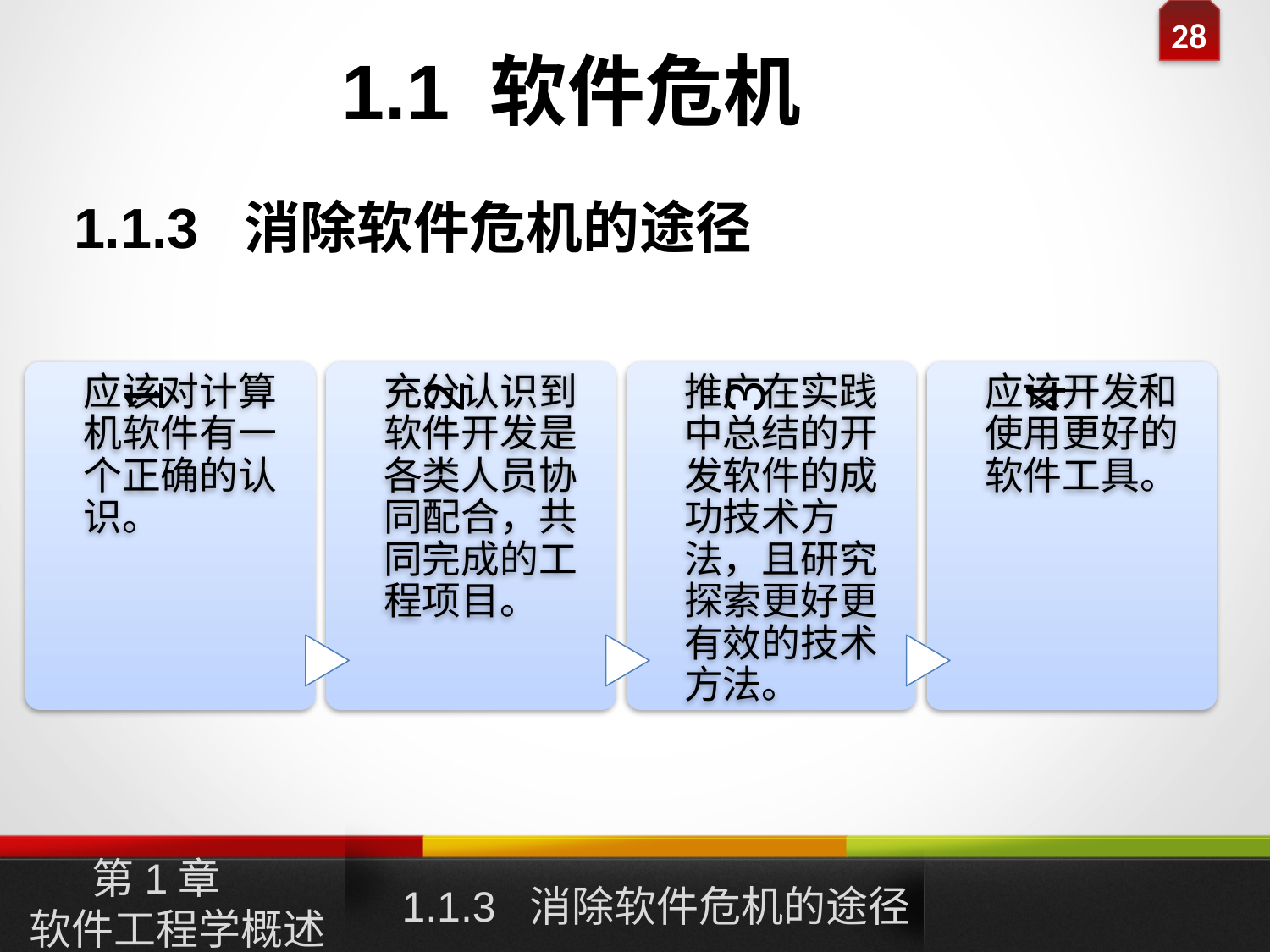

1.1 软件危机
1.1.3  消除软件危机的途径
1
应该对计算机软件有一个正确的认识。
2
充分认识到软件开发是各类人员协同配合，共同完成的工程项目。
3
推广在实践中总结的开发软件的成功技术方法，且研究探索更好更有效的技术方法。
4
应该开发和使用更好的软件工具。
1.1.3  消除软件危机的途径